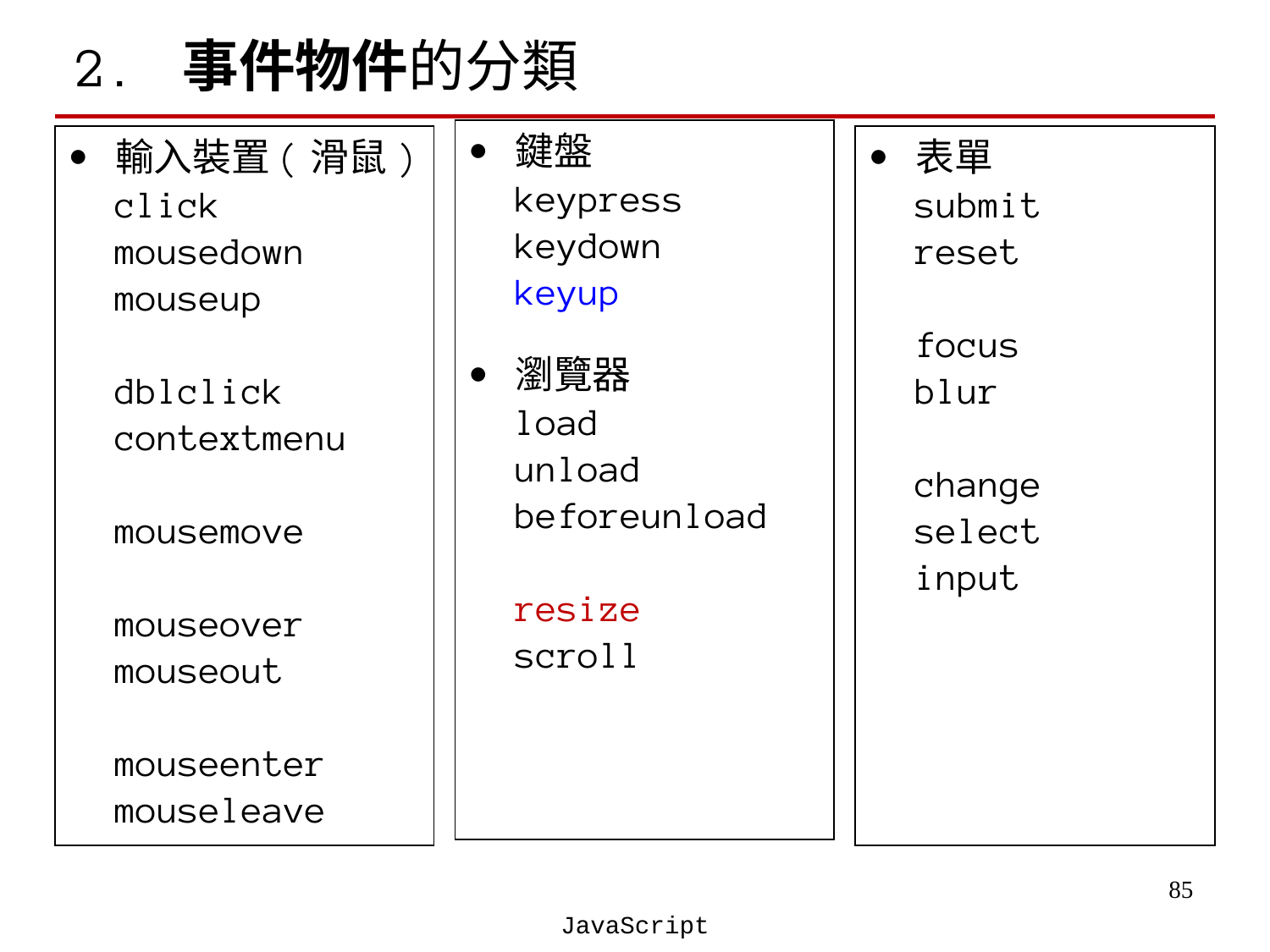

# 2. 事件物件的分類
鍵盤
keypress
keydown
keyup
瀏覽器
load
unload
beforeunload
resize
scroll
輸入裝置(滑鼠)
click
mousedown
mouseup
dblclick
contextmenu
mousemove
mouseover
mouseout
mouseenter
mouseleave

表單
submit
reset
focus
blur
change
select
input

85
JavaScript